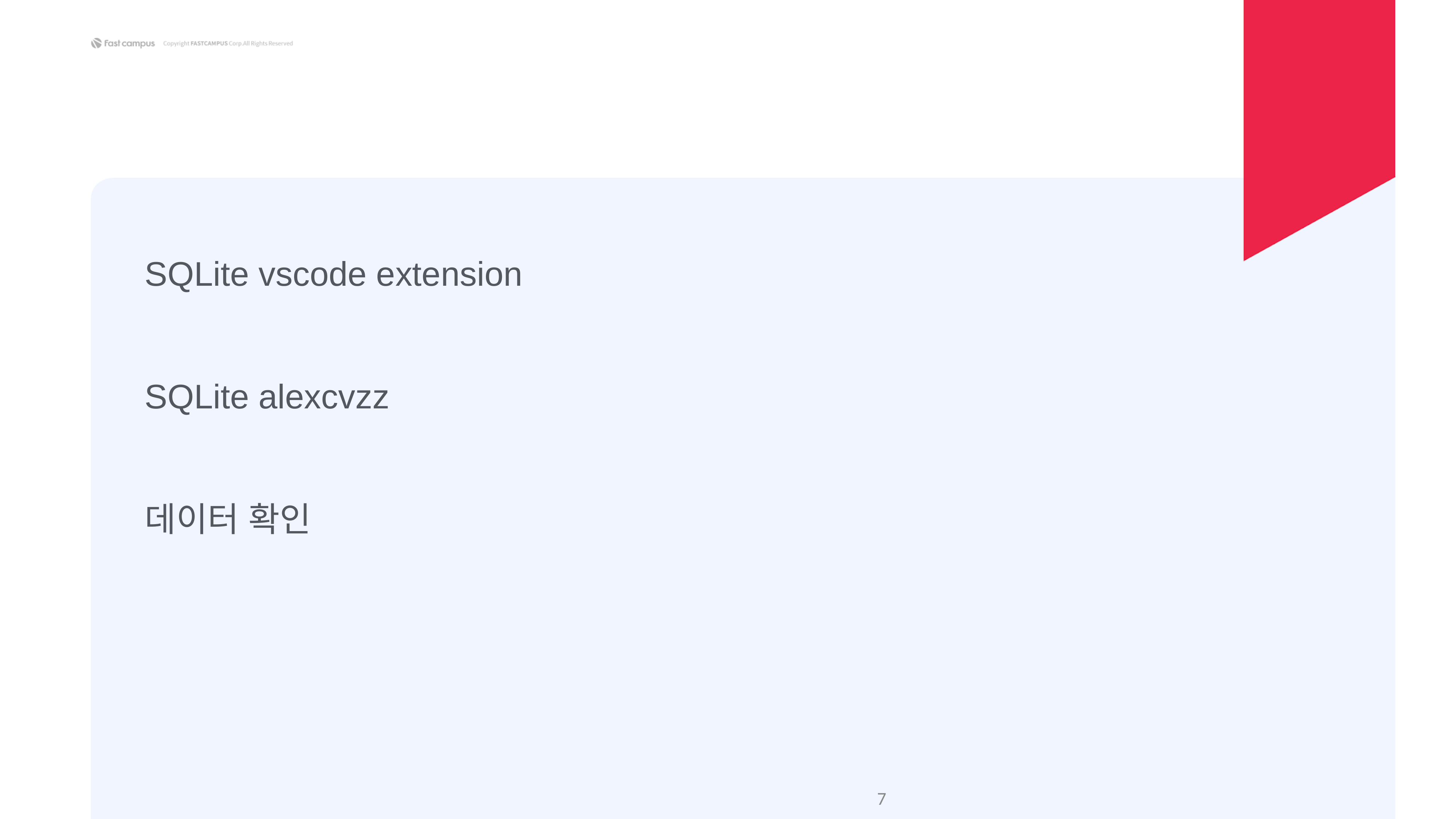

SQLite vscode extension

SQLite alexcvzz

데이터 확인
7